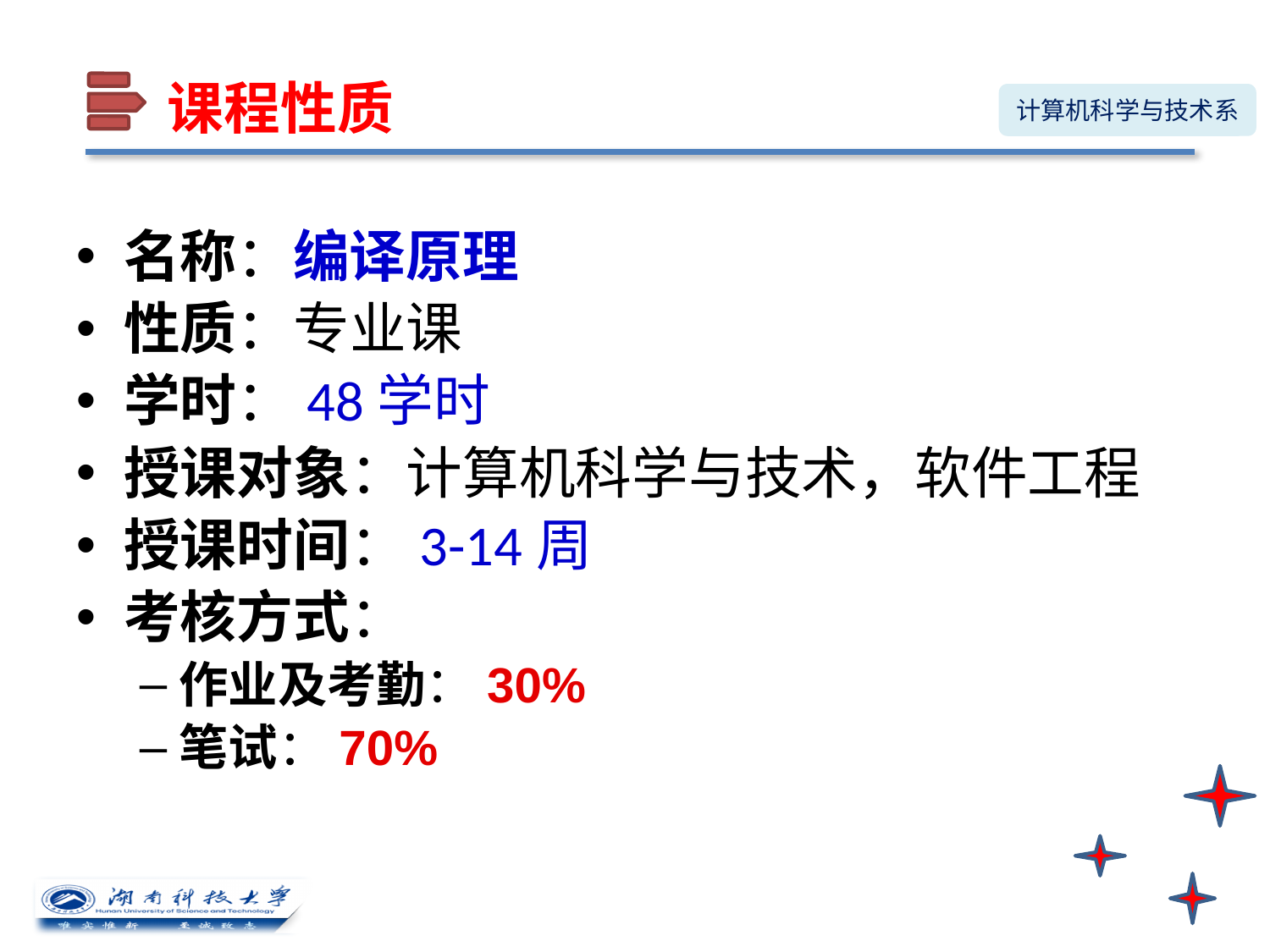

# 课程性质
名称：编译原理
性质：专业课
学时：48学时
授课对象：计算机科学与技术，软件工程
授课时间：3-14周
考核方式：
作业及考勤：30%
笔试：70%
2